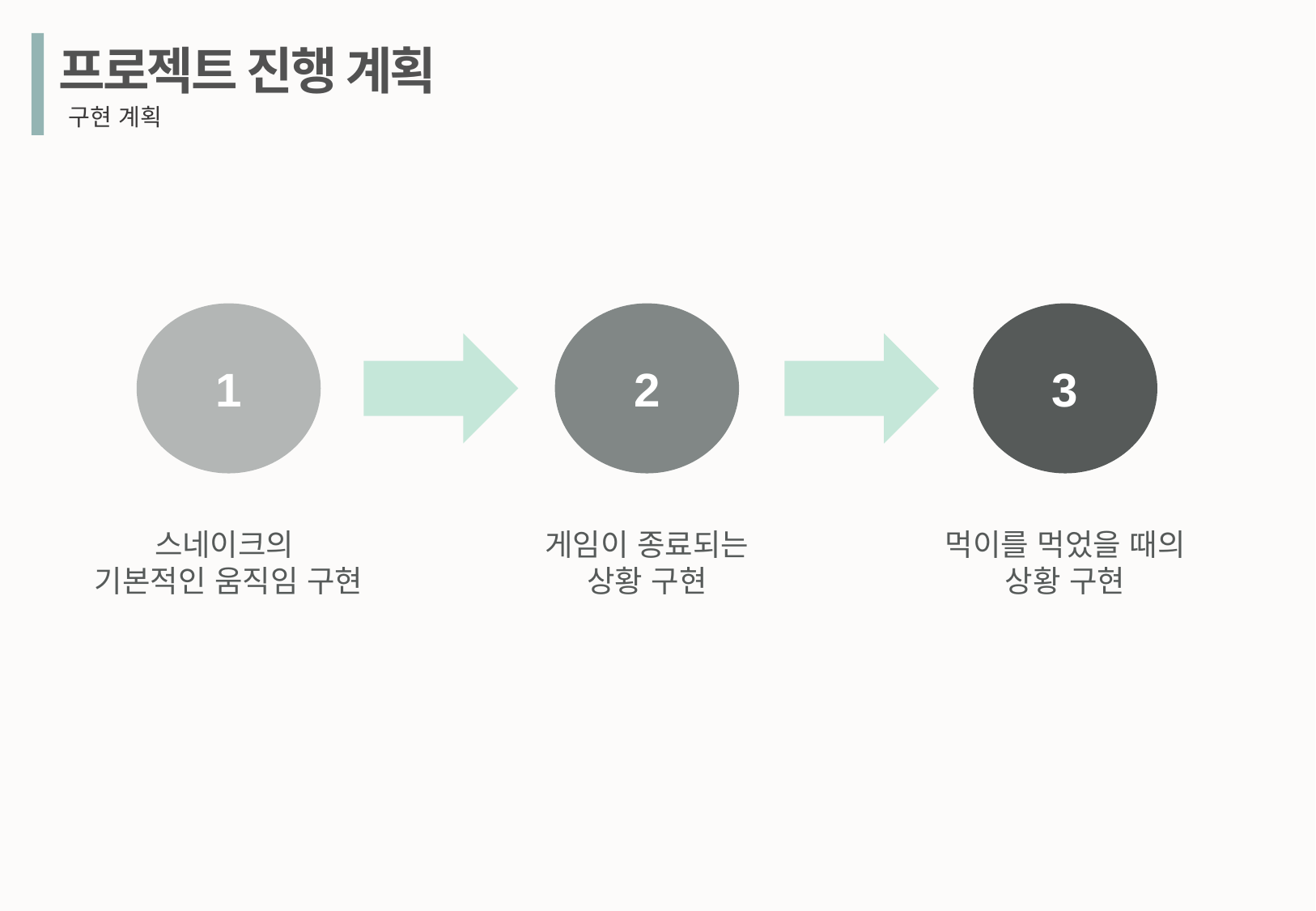

프로젝트 진행 계획
구현 계획
1
스네이크의
기본적인 움직임 구현
2
게임이 종료되는 상황 구현
3
먹이를 먹었을 때의 상황 구현